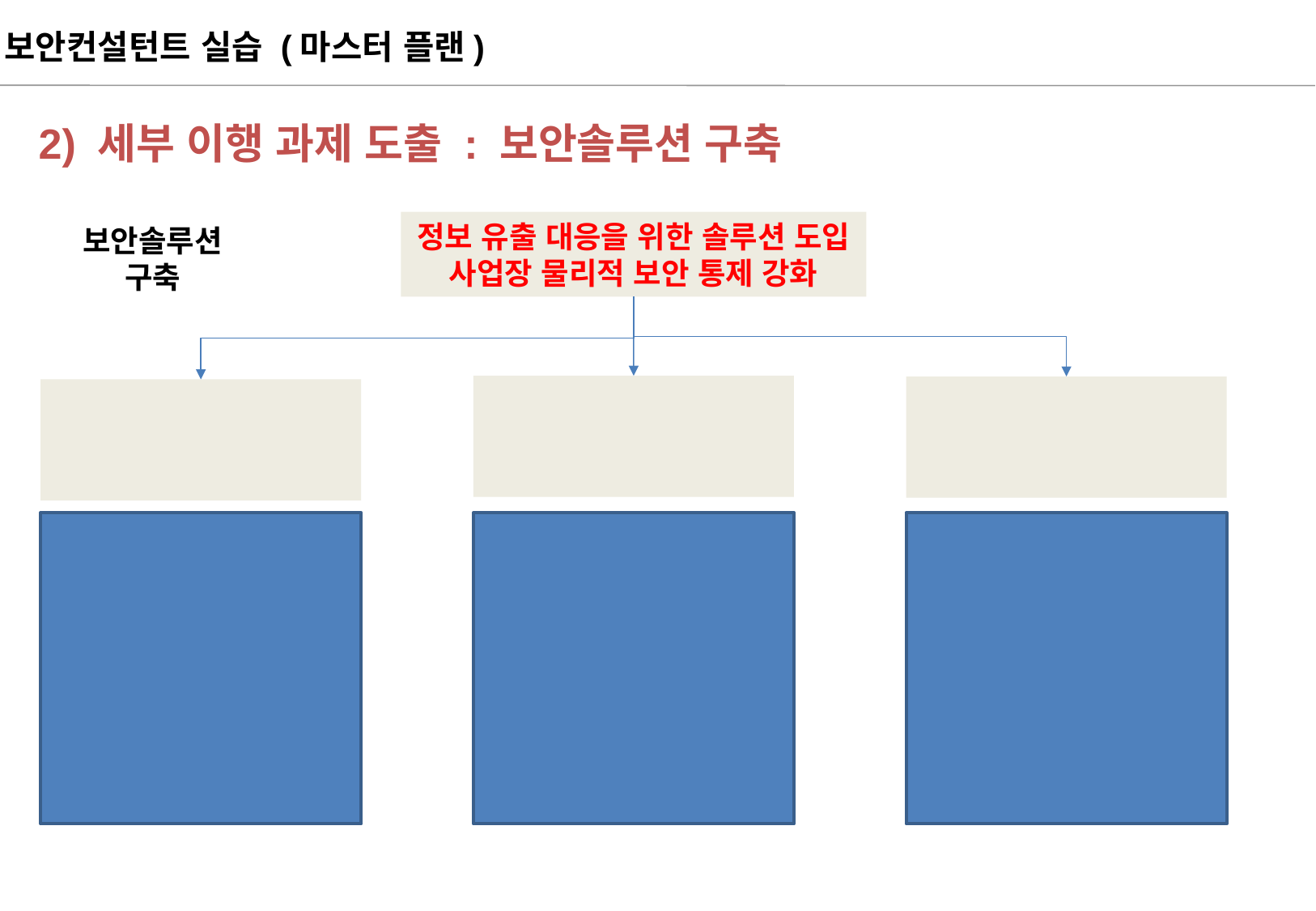

보안컨설턴트 실습 (마스터 플랜)
2) 세부 이행 과제 도출 : 보안솔루션 구축
정보 유출 대응을 위한 솔루션 도입
사업장 물리적 보안 통제 강화
보안솔루션 구축